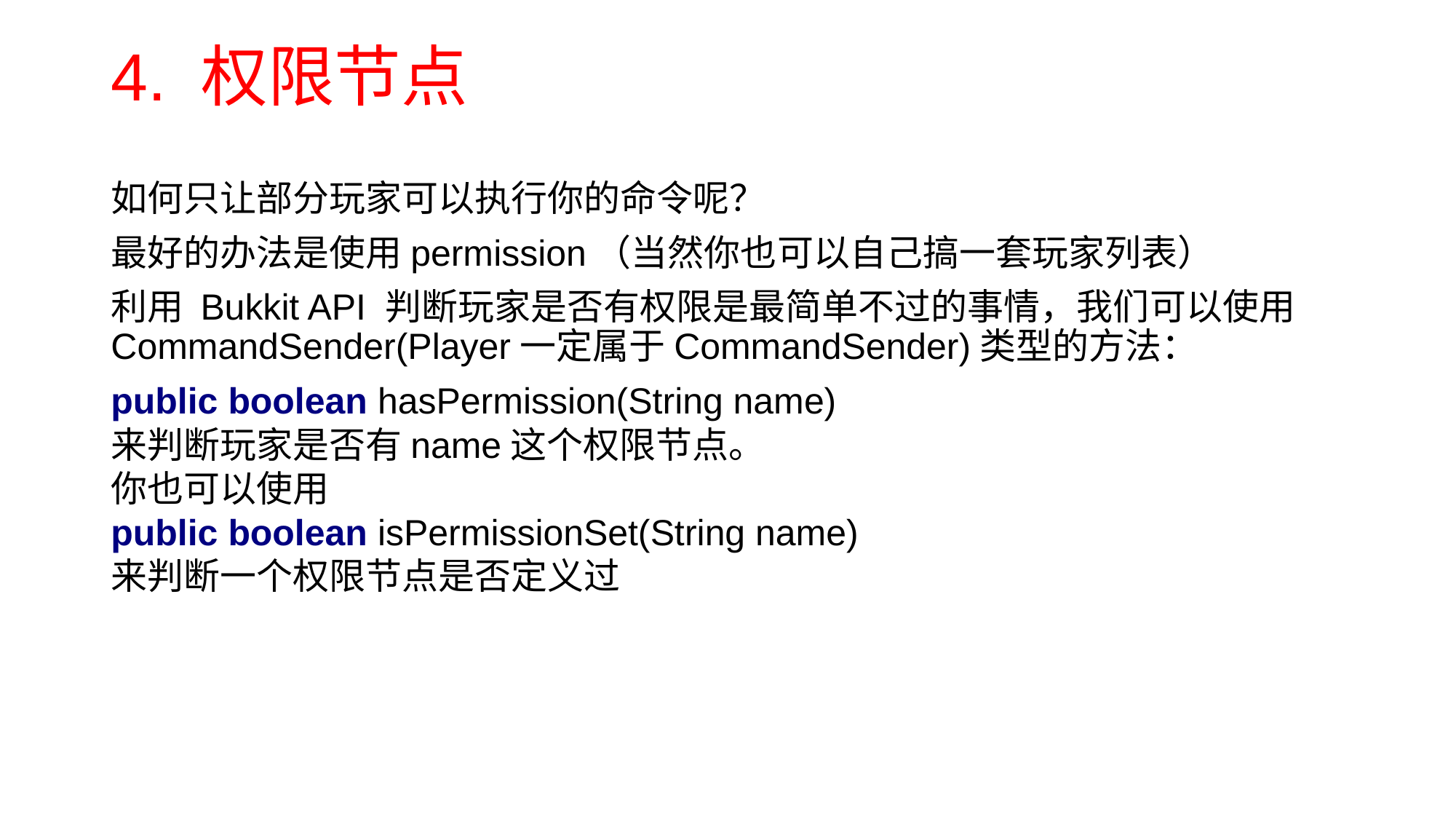

# 4. 权限节点
如何只让部分玩家可以执行你的命令呢？
最好的办法是使用permission（当然你也可以自己搞一套玩家列表）
利用 Bukkit API 判断玩家是否有权限是最简单不过的事情，我们可以使用CommandSender(Player一定属于CommandSender)类型的方法：
public boolean hasPermission(String name)
来判断玩家是否有name这个权限节点。
你也可以使用
public boolean isPermissionSet(String name)
来判断一个权限节点是否定义过